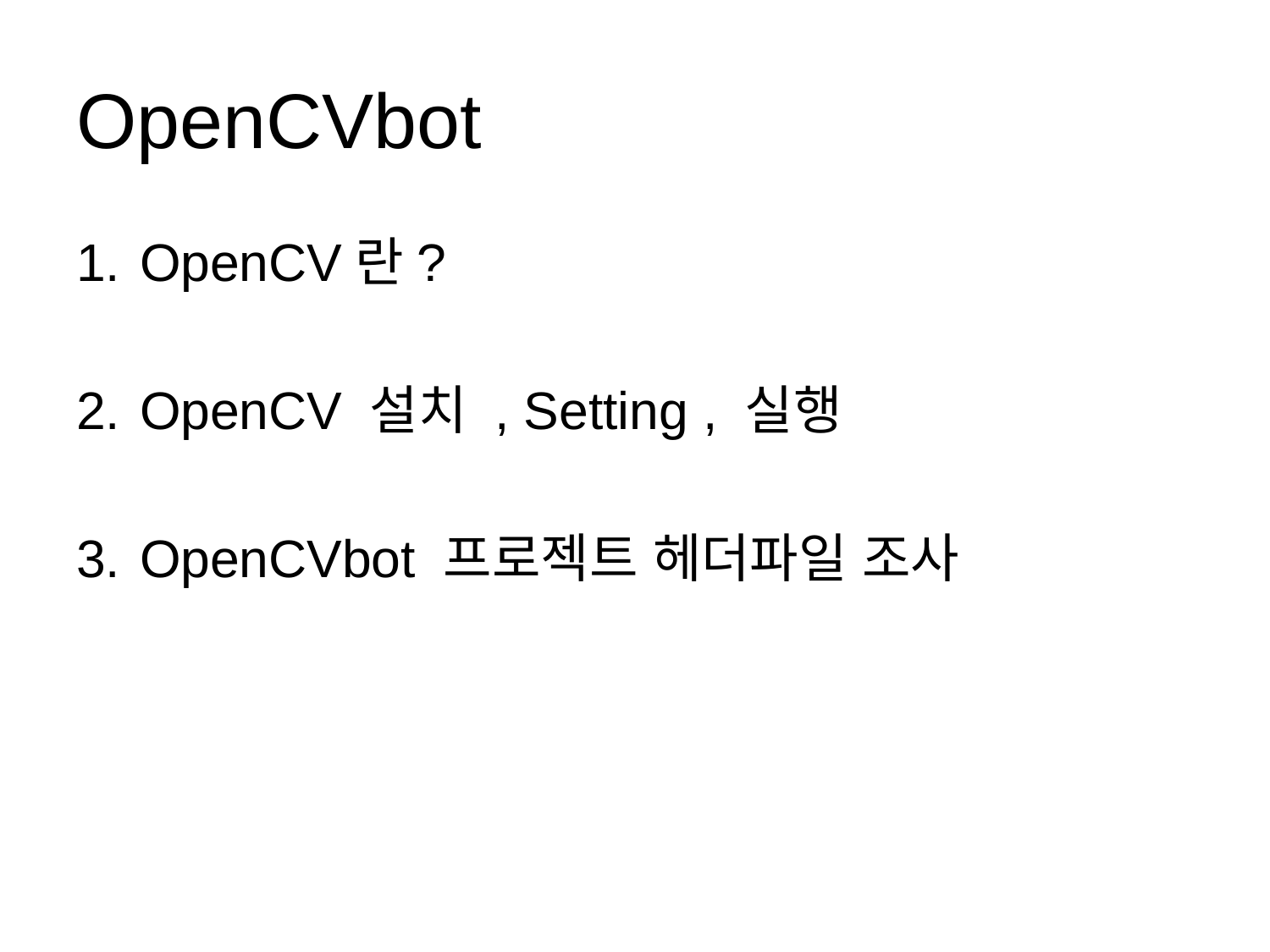

# OpenCVbot
OpenCV란?

OpenCV 설치 , Setting , 실행

OpenCVbot 프로젝트 헤더파일 조사